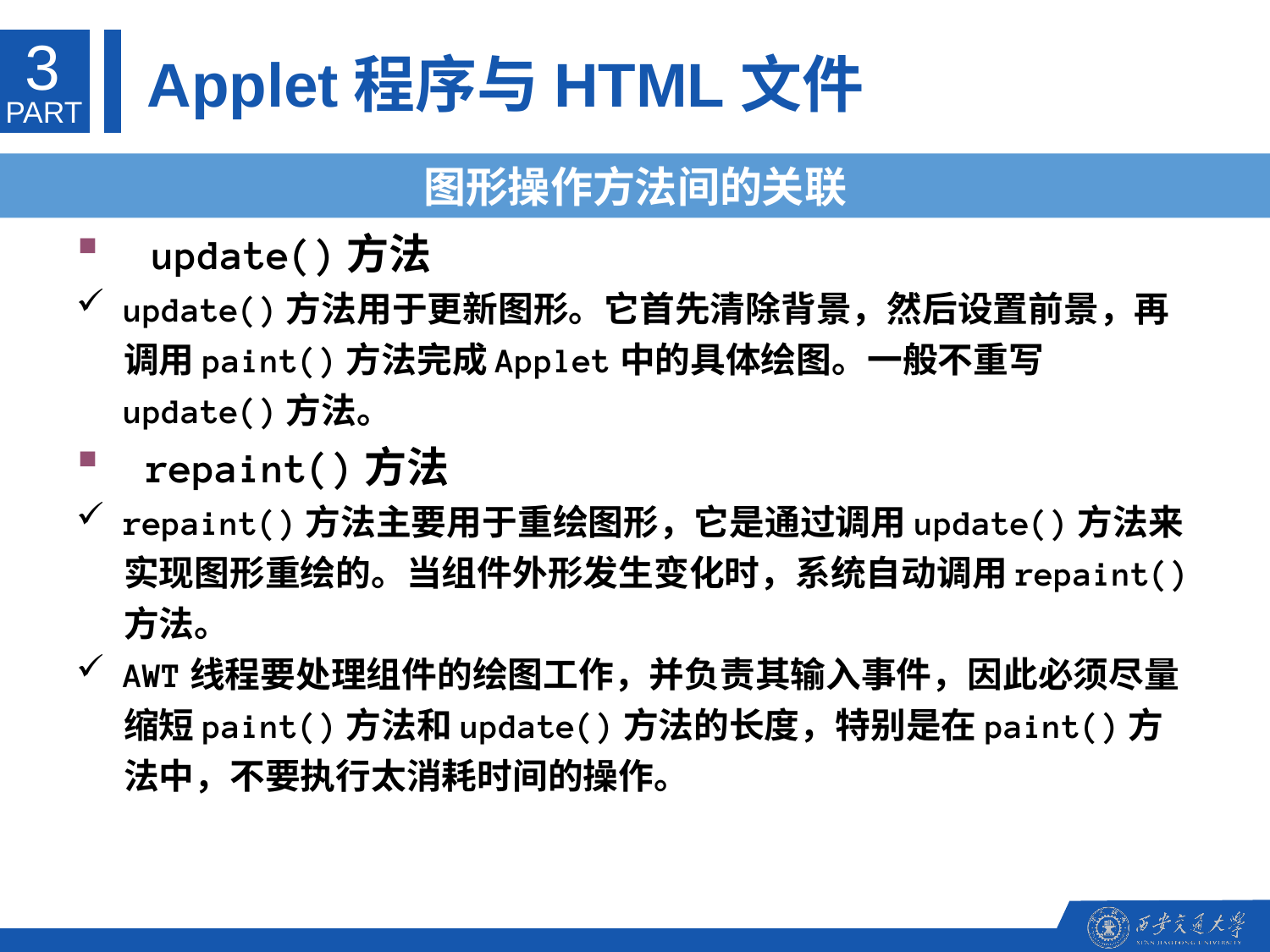

3
Applet程序与HTML文件
PART
图形操作方法间的关联
  update()方法
update()方法用于更新图形。它首先清除背景，然后设置前景，再调用paint()方法完成Applet中的具体绘图。一般不重写update()方法。
 repaint()方法
repaint()方法主要用于重绘图形，它是通过调用update()方法来实现图形重绘的。当组件外形发生变化时，系统自动调用repaint()方法。
AWT线程要处理组件的绘图工作，并负责其输入事件，因此必须尽量缩短paint()方法和update()方法的长度，特别是在paint()方法中，不要执行太消耗时间的操作。